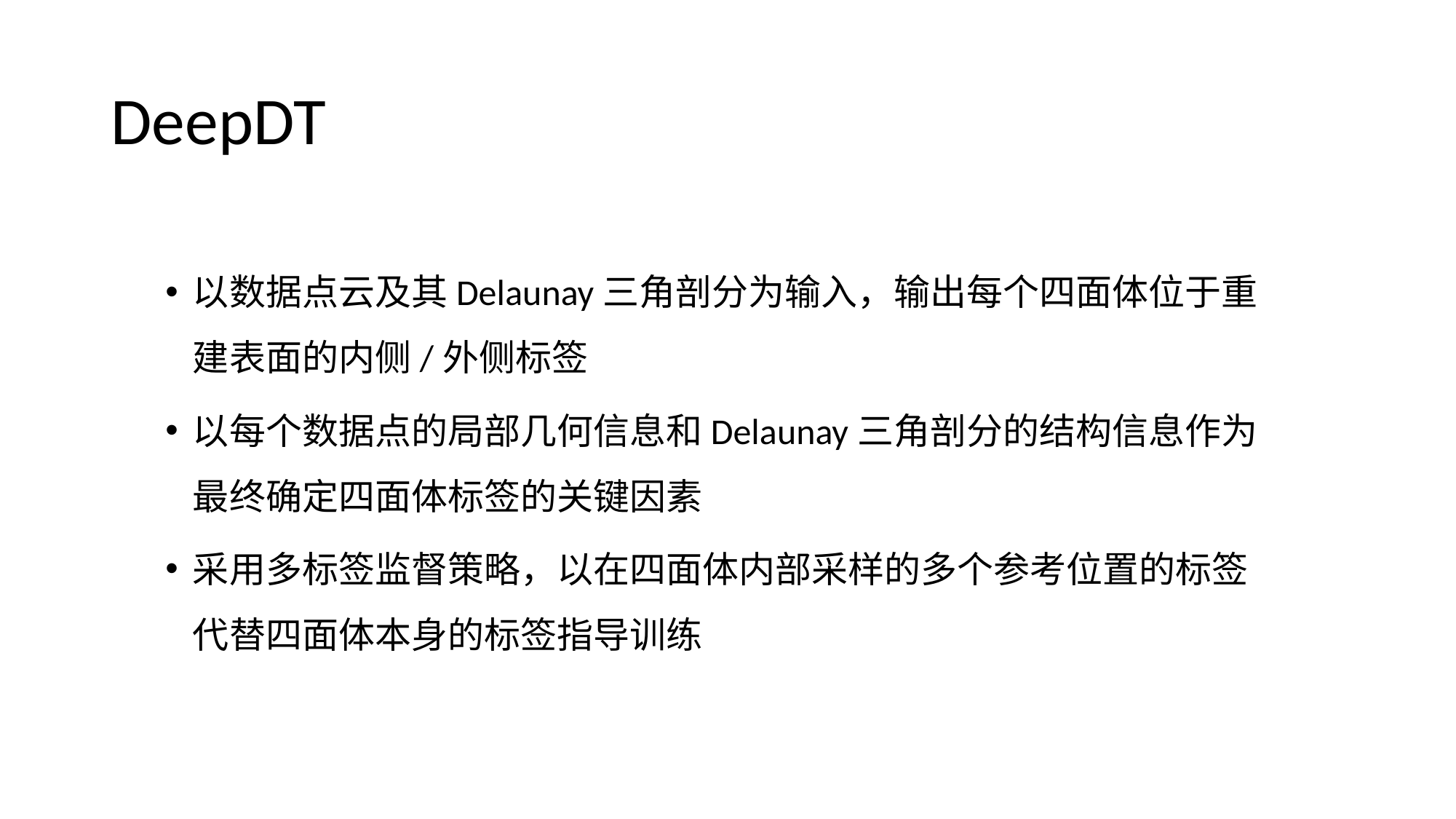

# DeepDT

以数据点云及其Delaunay三角剖分为输入，输出每个四面体位于重建表面的内侧/外侧标签
以每个数据点的局部几何信息和Delaunay三角剖分的结构信息作为最终确定四面体标签的关键因素
采用多标签监督策略，以在四面体内部采样的多个参考位置的标签代替四面体本身的标签指导训练